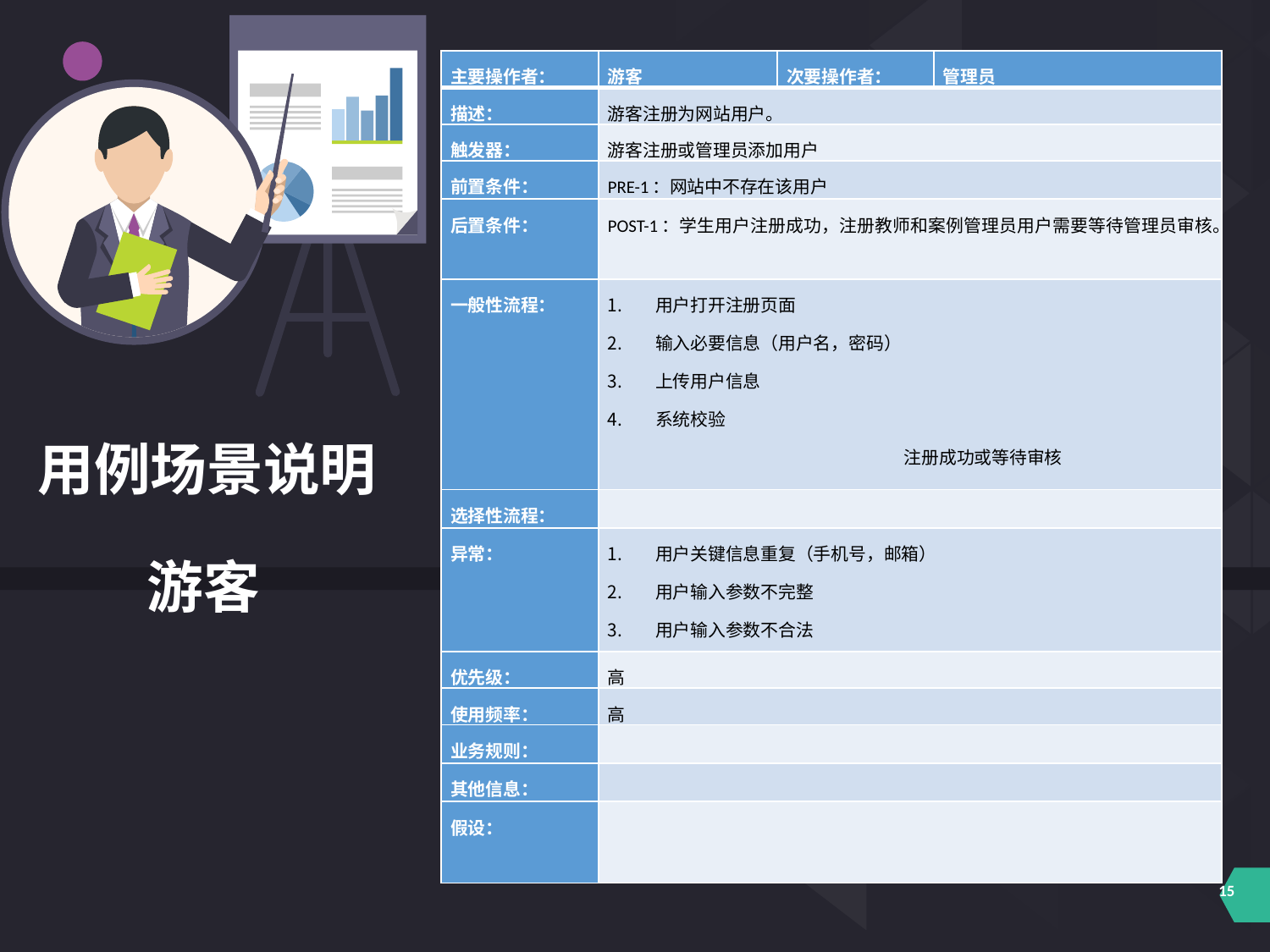

| 主要操作者： | 游客 | 次要操作者： | 管理员 |
| --- | --- | --- | --- |
| 描述： | 游客注册为网站用户。 |  |  |
| 触发器： | 游客注册或管理员添加用户 |  |  |
| 前置条件： | PRE-1：网站中不存在该用户 |  |  |
| 后置条件： | POST-1：学生用户注册成功，注册教师和案例管理员用户需要等待管理员审核。 |  |  |
| 一般性流程： | 用户打开注册页面 输入必要信息（用户名，密码） 上传用户信息 系统校验 注册成功或等待审核 |  |  |
| 选择性流程： |  |  |  |
| 异常： | 用户关键信息重复（手机号，邮箱） 用户输入参数不完整 用户输入参数不合法 |  |  |
| 优先级： | 高 |  |  |
| 使用频率： | 高 |  |  |
| 业务规则： |  |  |  |
| 其他信息： |  |  |  |
| 假设： |  |  |  |

用例场景说明
游客